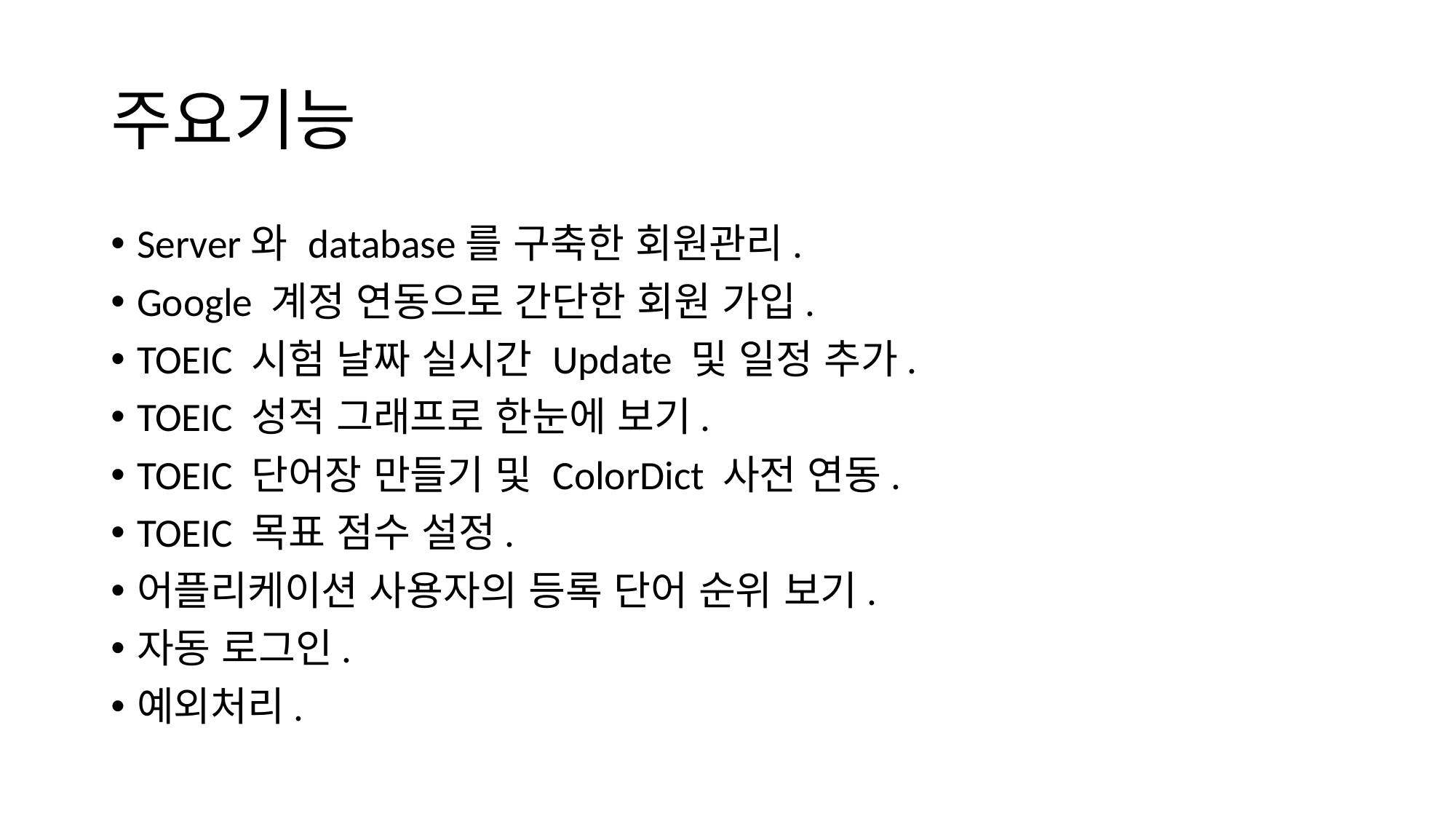

# 주요기능
Server와 database를 구축한 회원관리.
Google 계정 연동으로 간단한 회원 가입.
TOEIC 시험 날짜 실시간 Update 및 일정 추가.
TOEIC 성적 그래프로 한눈에 보기.
TOEIC 단어장 만들기 및 ColorDict 사전 연동.
TOEIC 목표 점수 설정.
어플리케이션 사용자의 등록 단어 순위 보기.
자동 로그인.
예외처리.